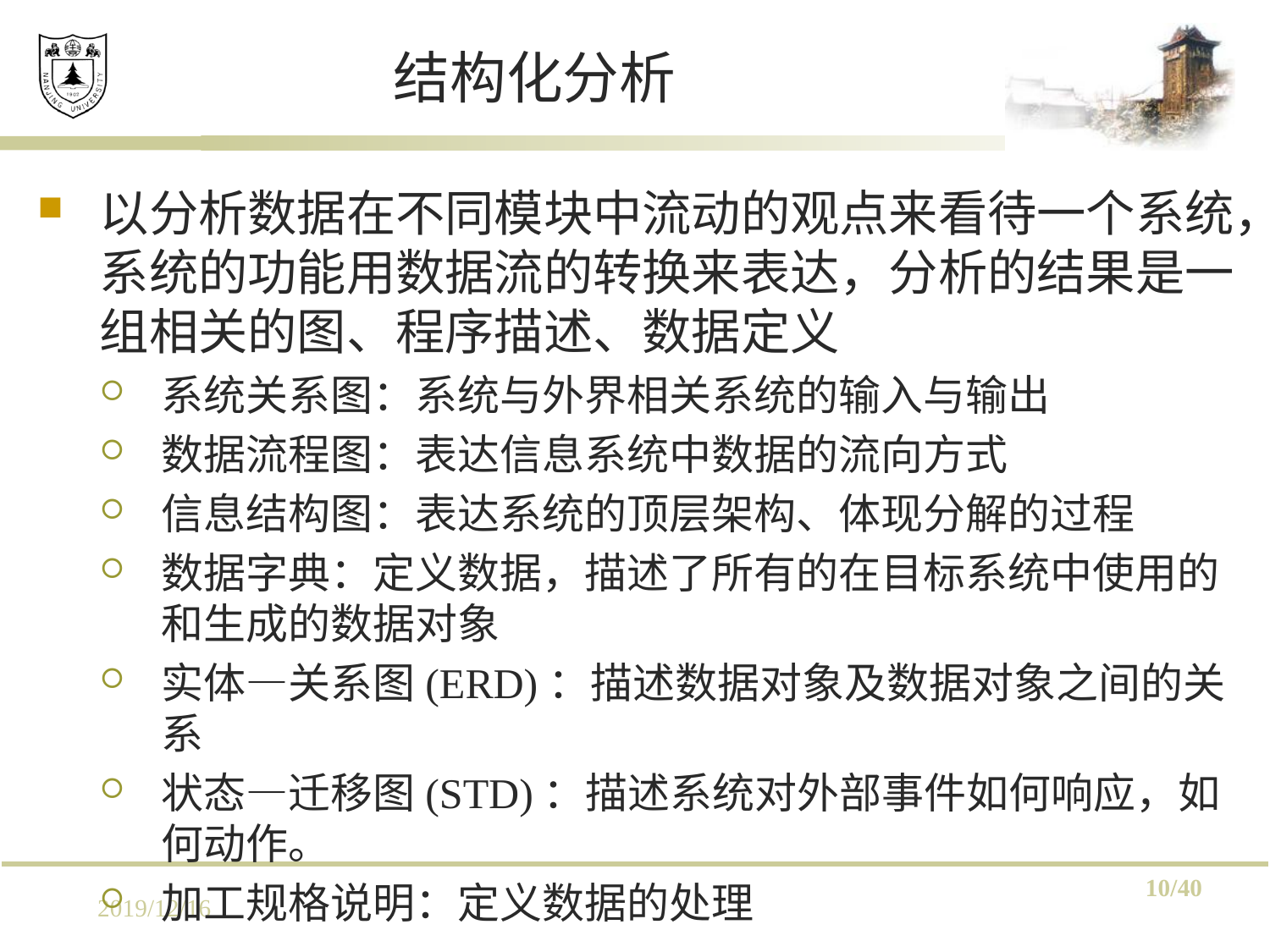

# 结构化分析
以分析数据在不同模块中流动的观点来看待一个系统，系统的功能用数据流的转换来表达，分析的结果是一组相关的图、程序描述、数据定义
系统关系图：系统与外界相关系统的输入与输出
数据流程图：表达信息系统中数据的流向方式
信息结构图：表达系统的顶层架构、体现分解的过程
数据字典：定义数据，描述了所有的在目标系统中使用的和生成的数据对象
实体—关系图(ERD)：描述数据对象及数据对象之间的关系
状态—迁移图(STD)：描述系统对外部事件如何响应，如何动作。
加工规格说明：定义数据的处理
10/40
2019/12/16